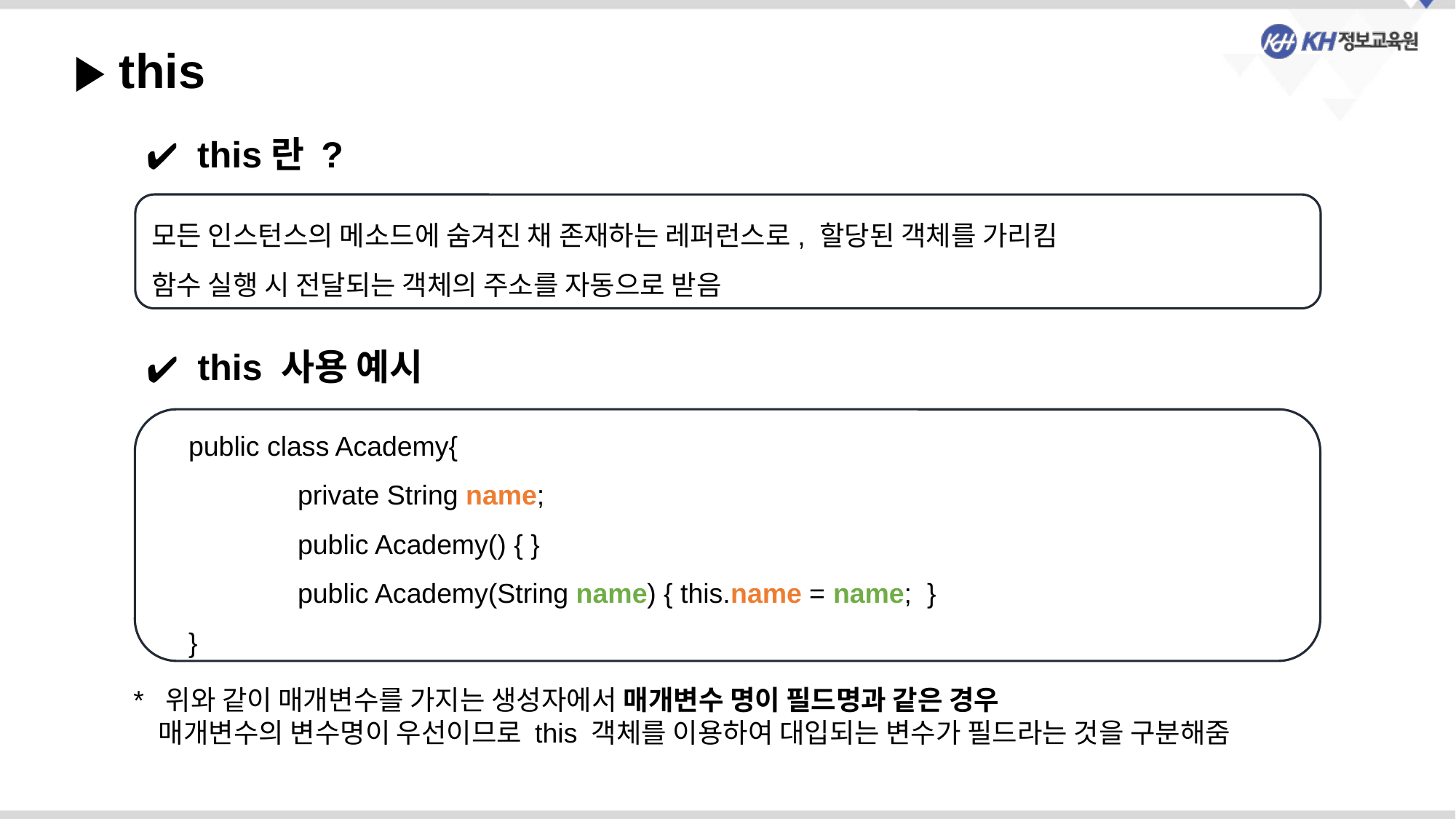

▶ this
 this란 ?
모든 인스턴스의 메소드에 숨겨진 채 존재하는 레퍼런스로, 할당된 객체를 가리킴
함수 실행 시 전달되는 객체의 주소를 자동으로 받음
 this 사용 예시
    public class Academy{
	    private String name;
	    public Academy() { }
	    public Academy(String name) { this.name = name;  }
    }
*  위와 같이 매개변수를 가지는 생성자에서 매개변수 명이 필드명과 같은 경우
   매개변수의 변수명이 우선이므로 this 객체를 이용하여 대입되는 변수가 필드라는 것을 구분해줌